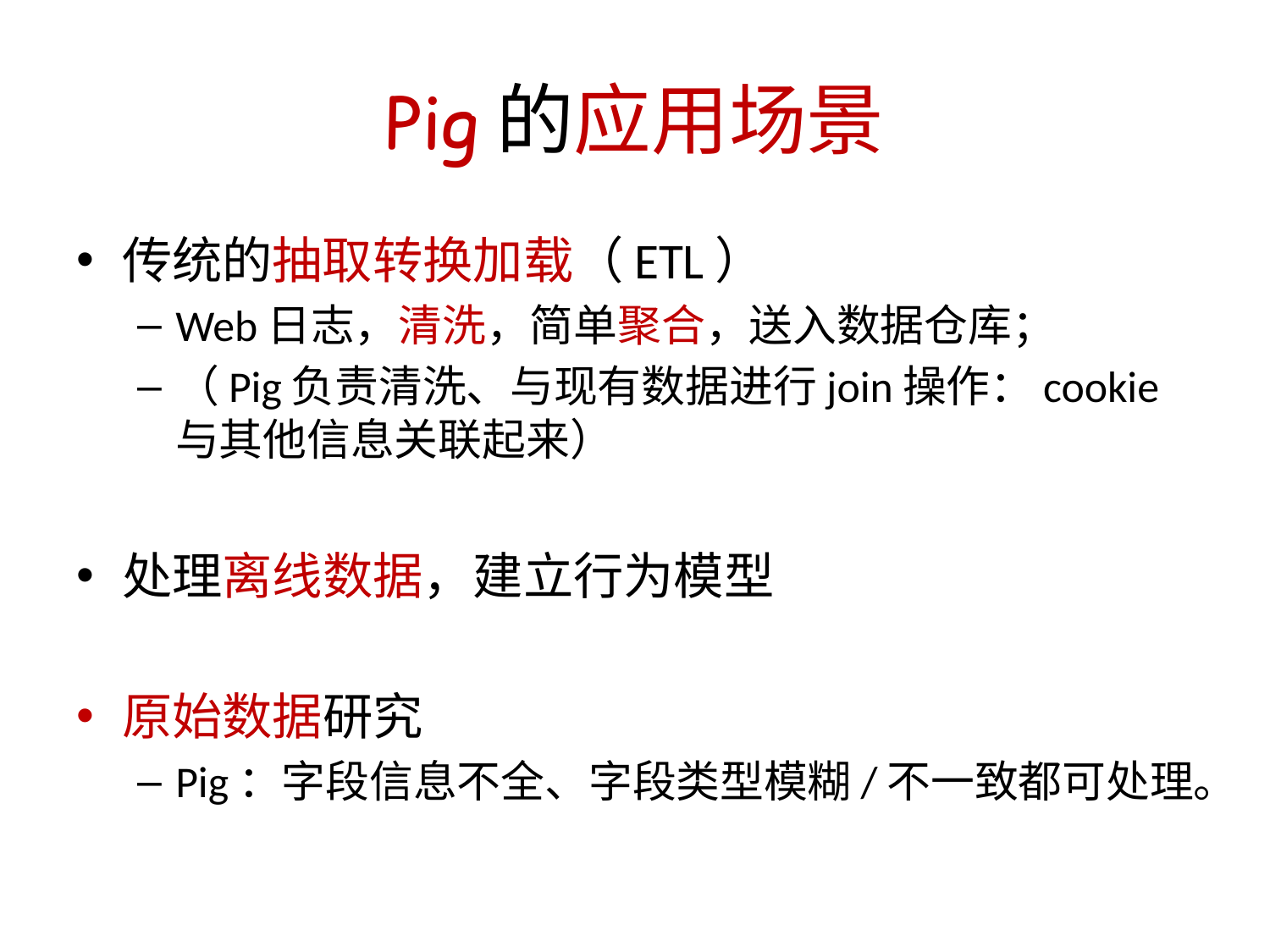

# Pig的应用场景
传统的抽取转换加载（ETL）
Web日志，清洗，简单聚合，送入数据仓库；
（Pig负责清洗、与现有数据进行join操作：cookie与其他信息关联起来）

处理离线数据，建立行为模型

原始数据研究
Pig：字段信息不全、字段类型模糊/不一致都可处理。